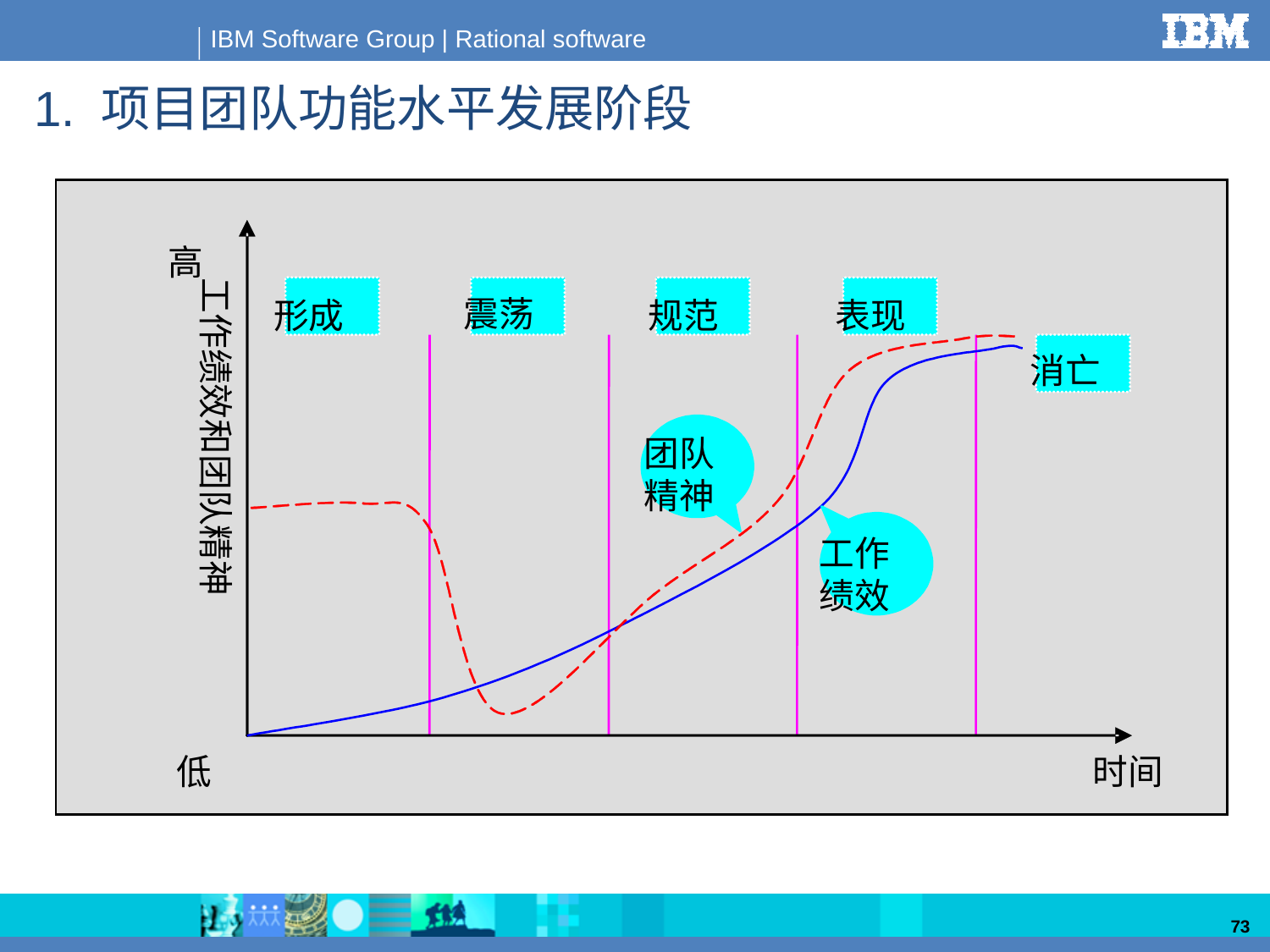

# 1. 项目团队功能水平发展阶段

高

震荡
形成
规范
表现

消亡

团队
工作绩效和团队精神

精神

工作
绩效

低
时间

73